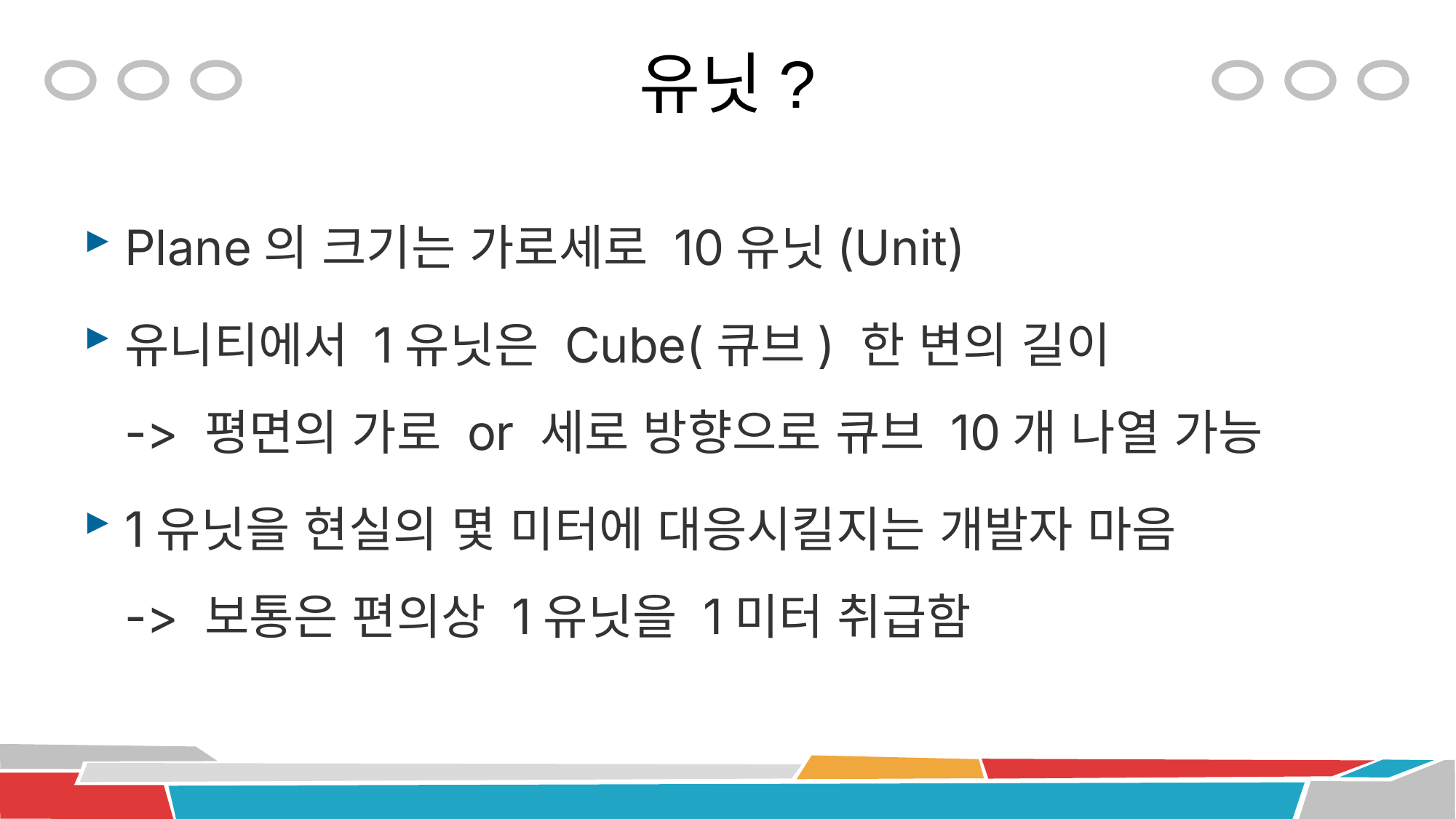

# 유닛?
Plane의 크기는 가로세로 10유닛(Unit)
유니티에서 1유닛은 Cube(큐브) 한 변의 길이
-> 평면의 가로 or 세로 방향으로 큐브 10개 나열 가능
1유닛을 현실의 몇 미터에 대응시킬지는 개발자 마음
-> 보통은 편의상 1유닛을 1미터 취급함